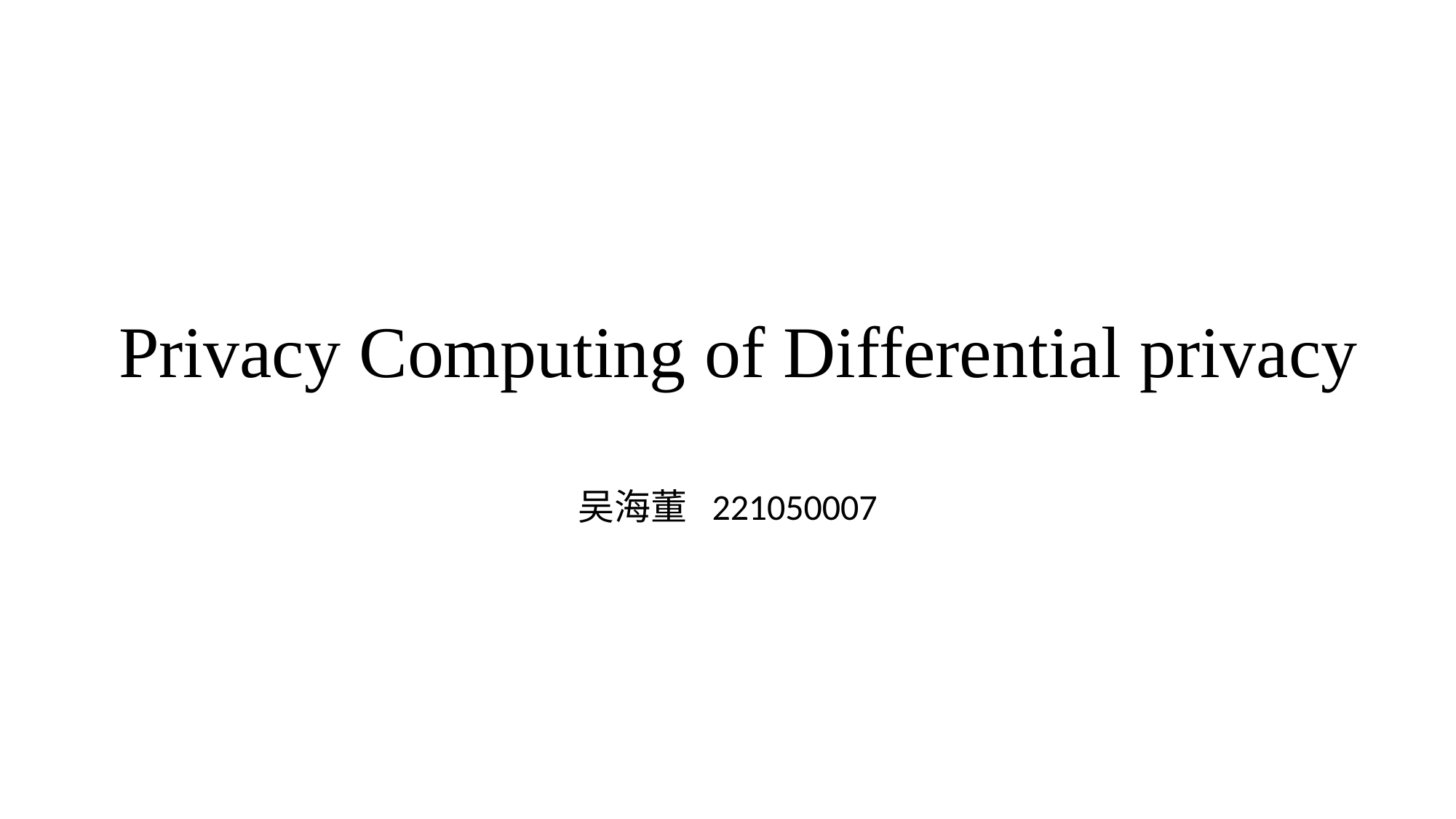

# Privacy Computing of Differential privacy
吴海董  221050007